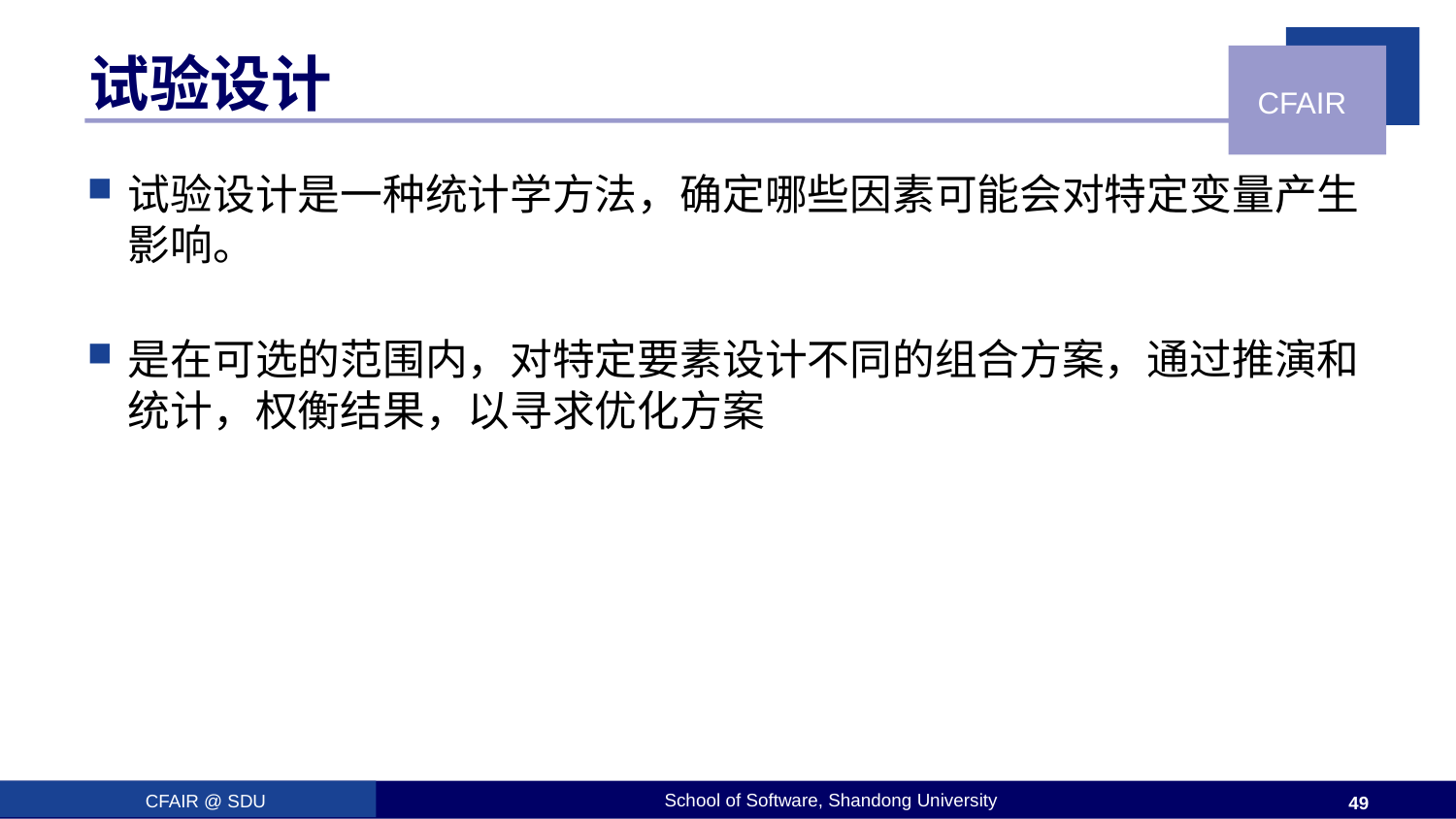

# 试验设计
试验设计是一种统计学方法，确定哪些因素可能会对特定变量产生影响。

是在可选的范围内，对特定要素设计不同的组合方案，通过推演和统计，权衡结果，以寻求优化方案